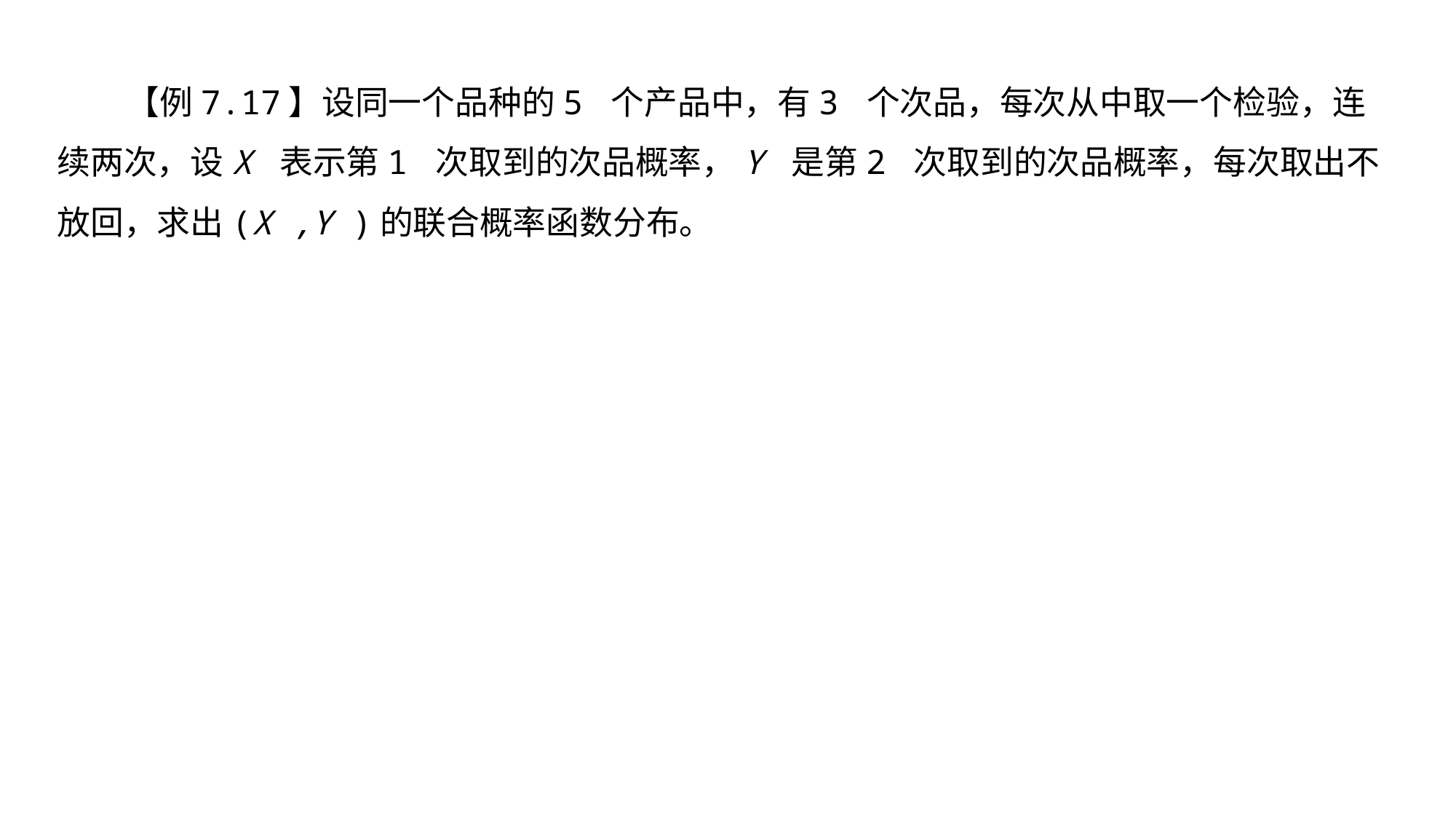

【例7.17】设同一个品种的5 个产品中，有3 个次品，每次从中取一个检验，连续两次，设X 表示第1 次取到的次品概率，Y 是第2 次取到的次品概率，每次取出不放回，求出(X ,Y )的联合概率函数分布。